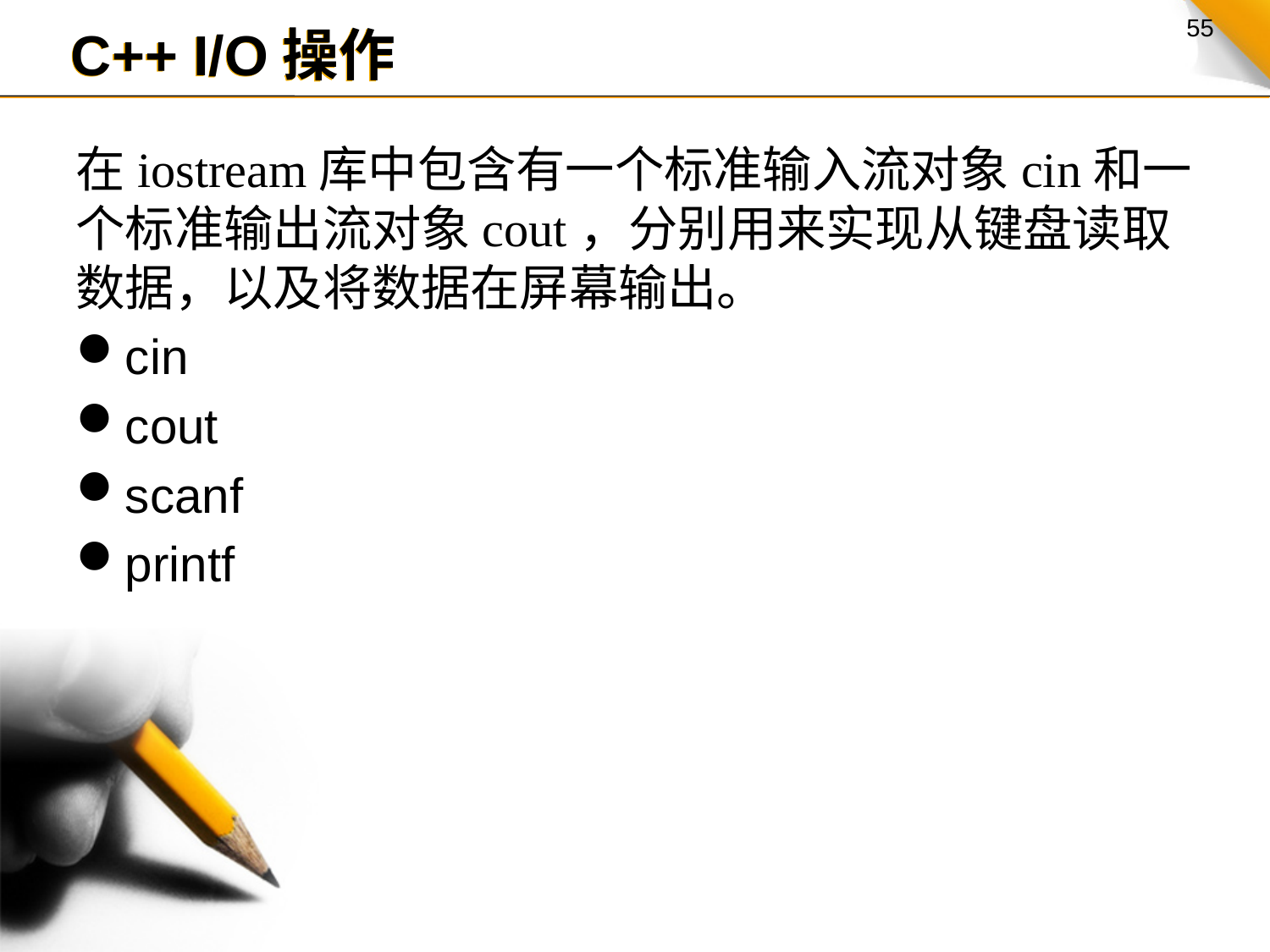

C++ I/O操作
在iostream库中包含有一个标准输入流对象cin和一个标准输出流对象cout，分别用来实现从键盘读取数据，以及将数据在屏幕输出。
cin
cout
scanf
printf